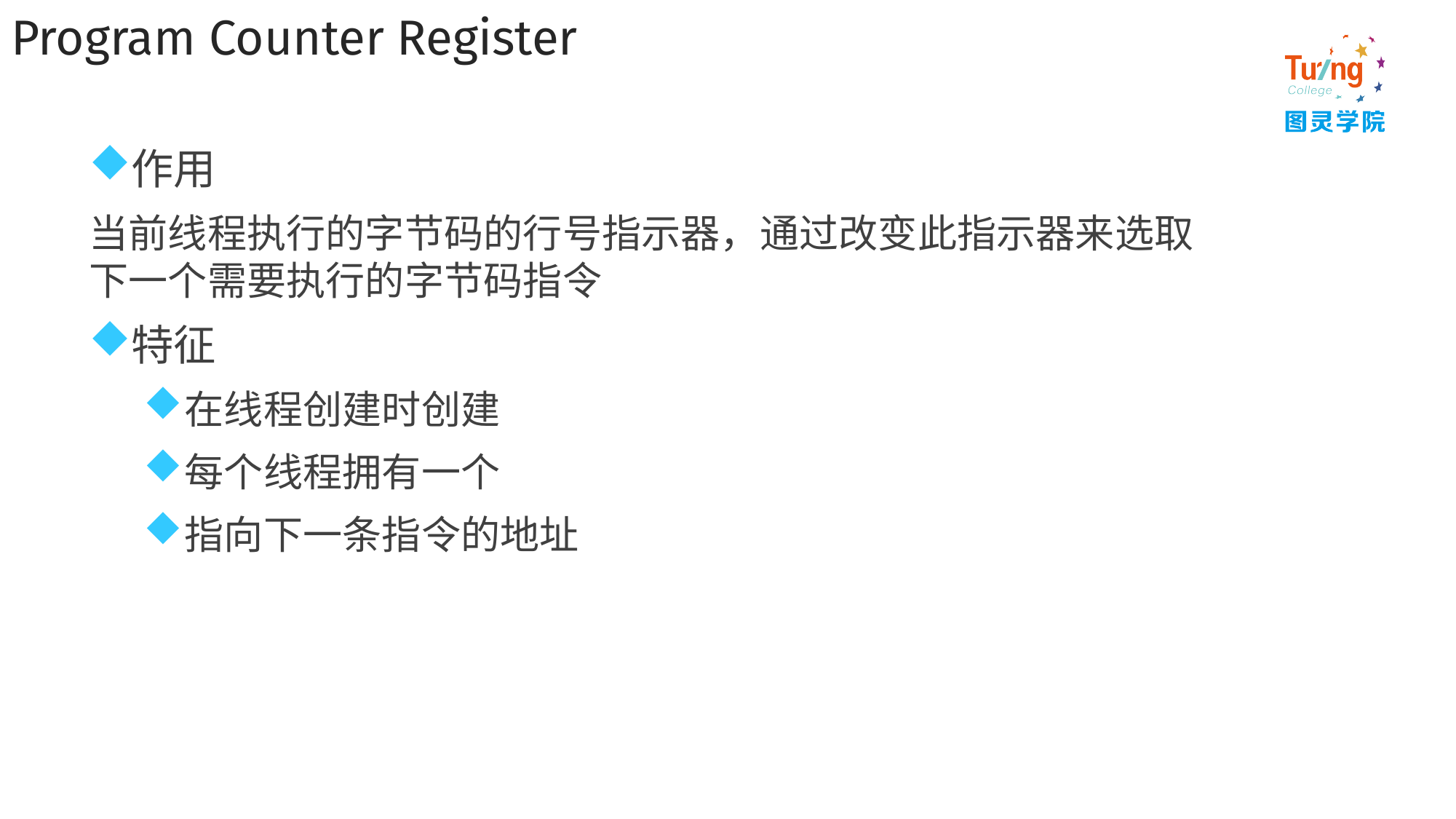

# Program Counter Register
作用
当前线程执行的字节码的行号指示器，通过改变此指示器来选取下一个需要执行的字节码指令
特征
在线程创建时创建
每个线程拥有一个
指向下一条指令的地址